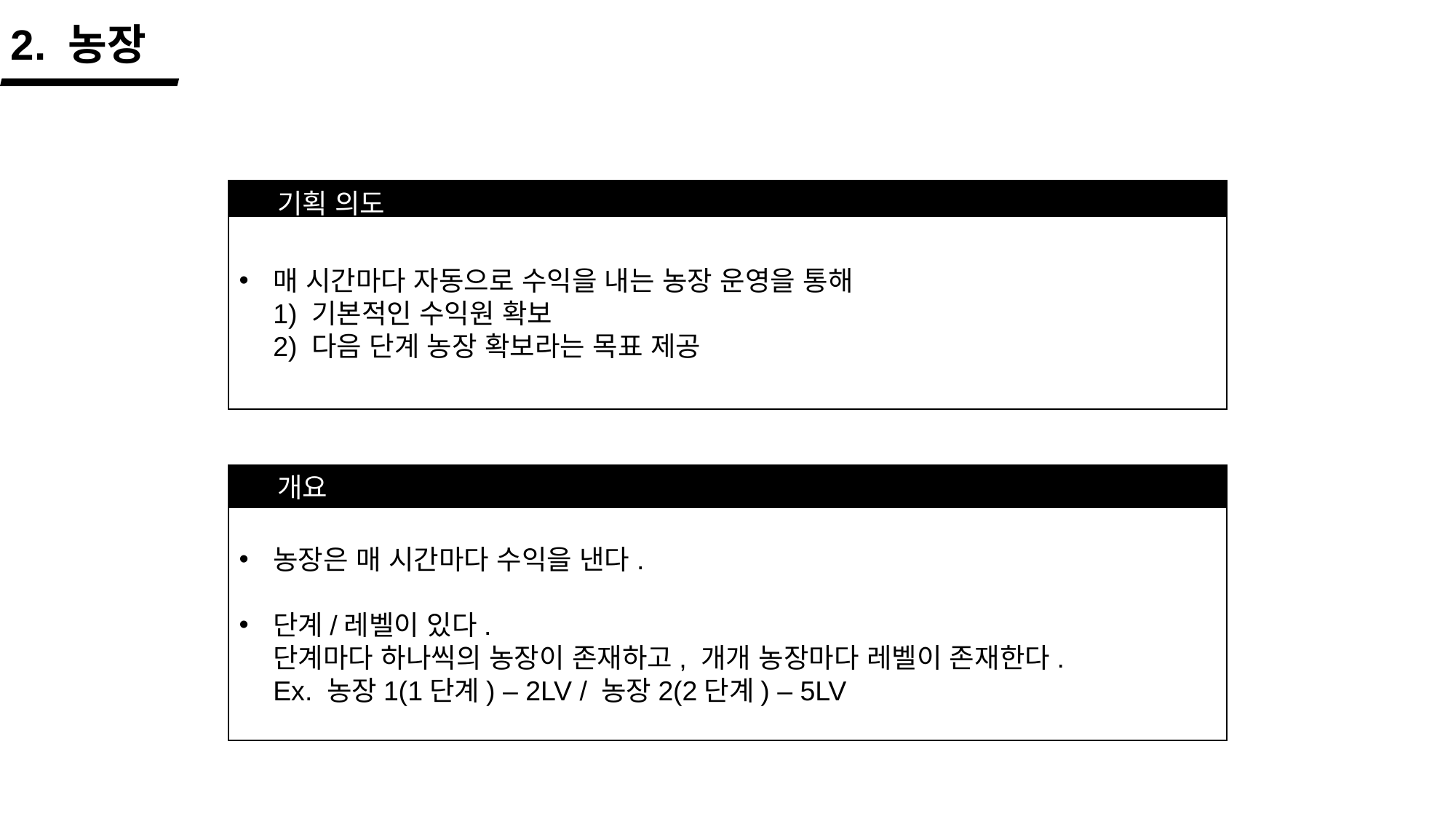

2. 농장

기획 의도

매 시간마다 자동으로 수익을 내는 농장 운영을 통해
1) 기본적인 수익원 확보
2) 다음 단계 농장 확보라는 목표 제공
개요

농장은 매 시간마다 수익을 낸다.

단계/레벨이 있다.
단계마다 하나씩의 농장이 존재하고, 개개 농장마다 레벨이 존재한다.
Ex. 농장1(1단계) – 2LV / 농장2(2단계) – 5LV